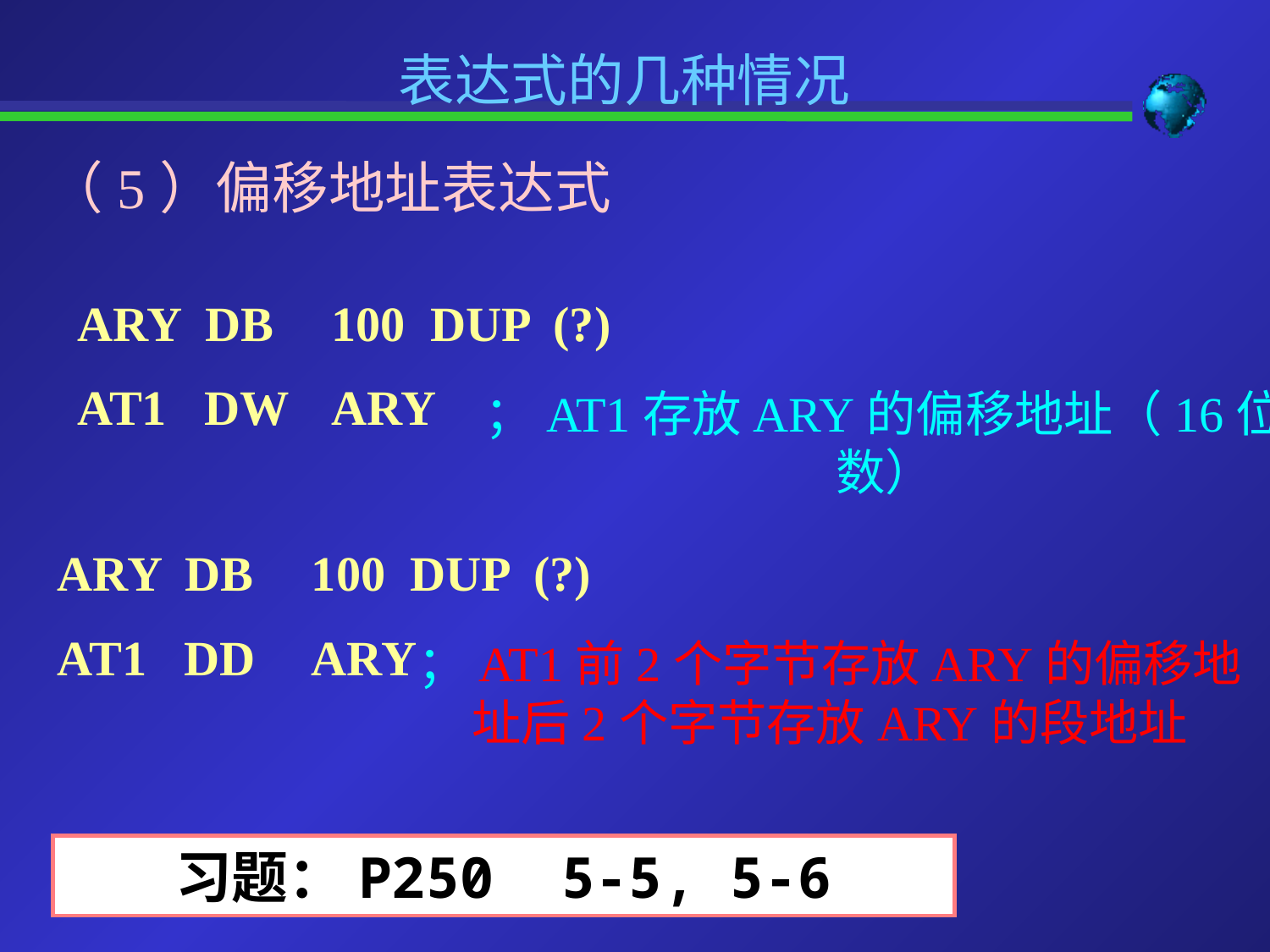

# 表达式的几种情况
（5）偏移地址表达式
ARY  DB 	100  DUP  (?)
AT1 	DW 	ARY
；AT1存放ARY的偏移地址（16位数）
ARY  DB 	100  DUP  (?)
AT1 	DD 	ARY
；AT1前2个字节存放ARY的偏移地址后2个字节存放ARY的段地址
习题：P250  5-5, 5-6
18